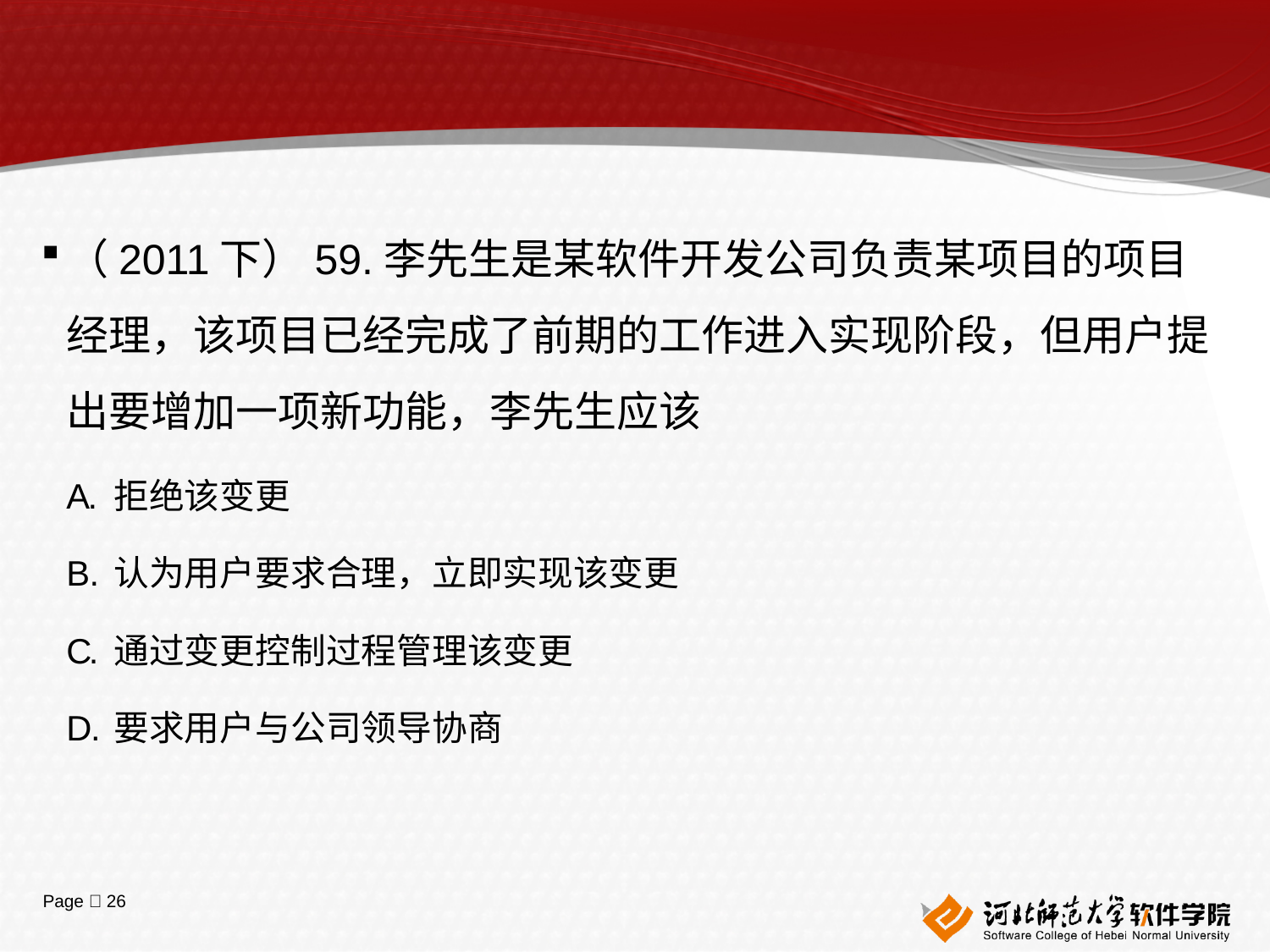

#
（2011下）59.李先生是某软件开发公司负责某项目的项目经理，该项目已经完成了前期的工作进入实现阶段，但用户提出要增加一项新功能，李先生应该
拒绝该变更
认为用户要求合理，立即实现该变更
通过变更控制过程管理该变更
要求用户与公司领导协商